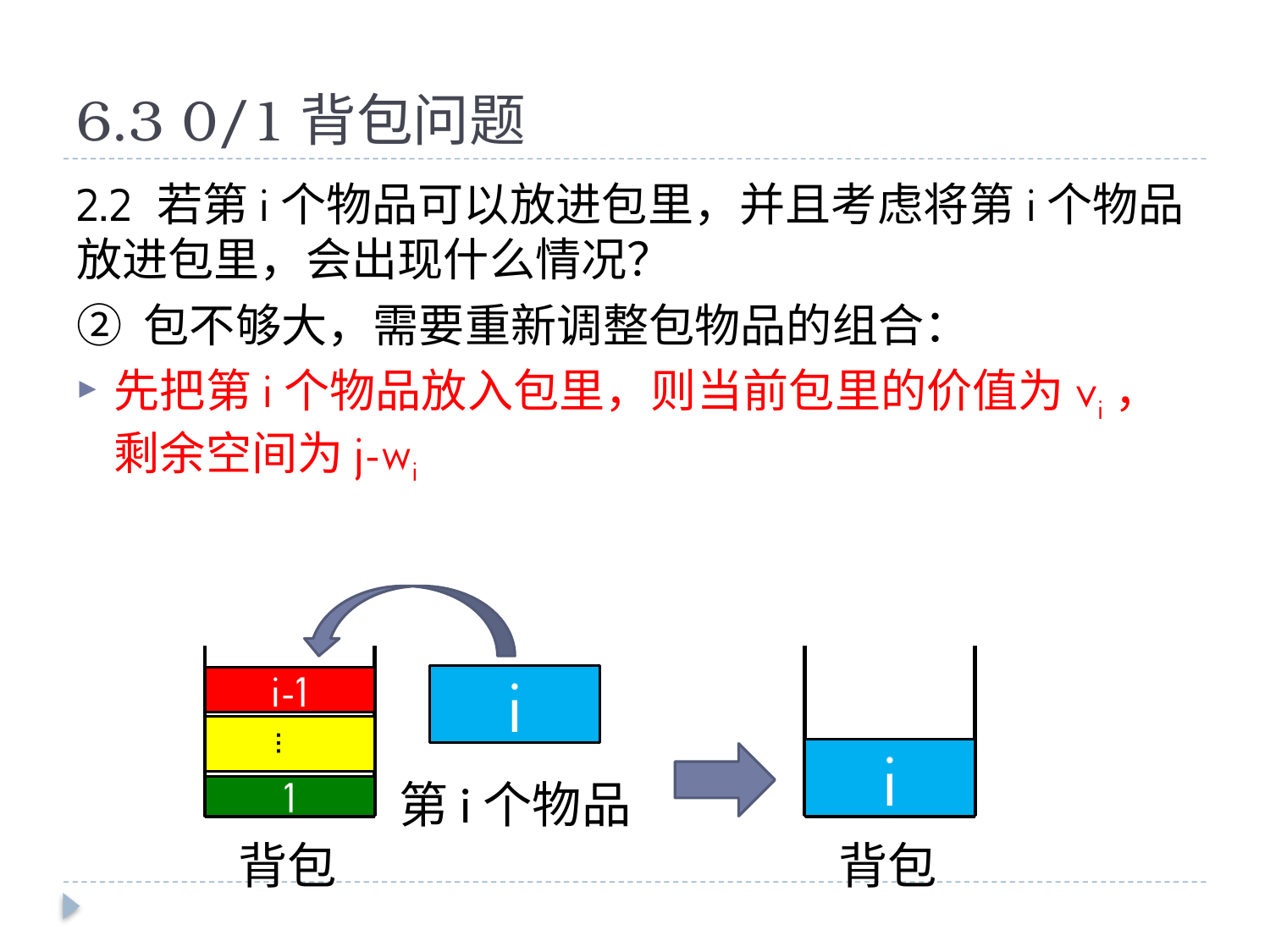

# 6.3 0/1背包问题
2.2 若第i个物品可以放进包里，并且考虑将第i个物品放进包里，会出现什么情况？
② 包不够大，需要重新调整包物品的组合：
先把第i个物品放入包里，则当前包里的价值为vi，剩余空间为j-wi

i-1
…
1
背包
背包
i
i

第i个物品